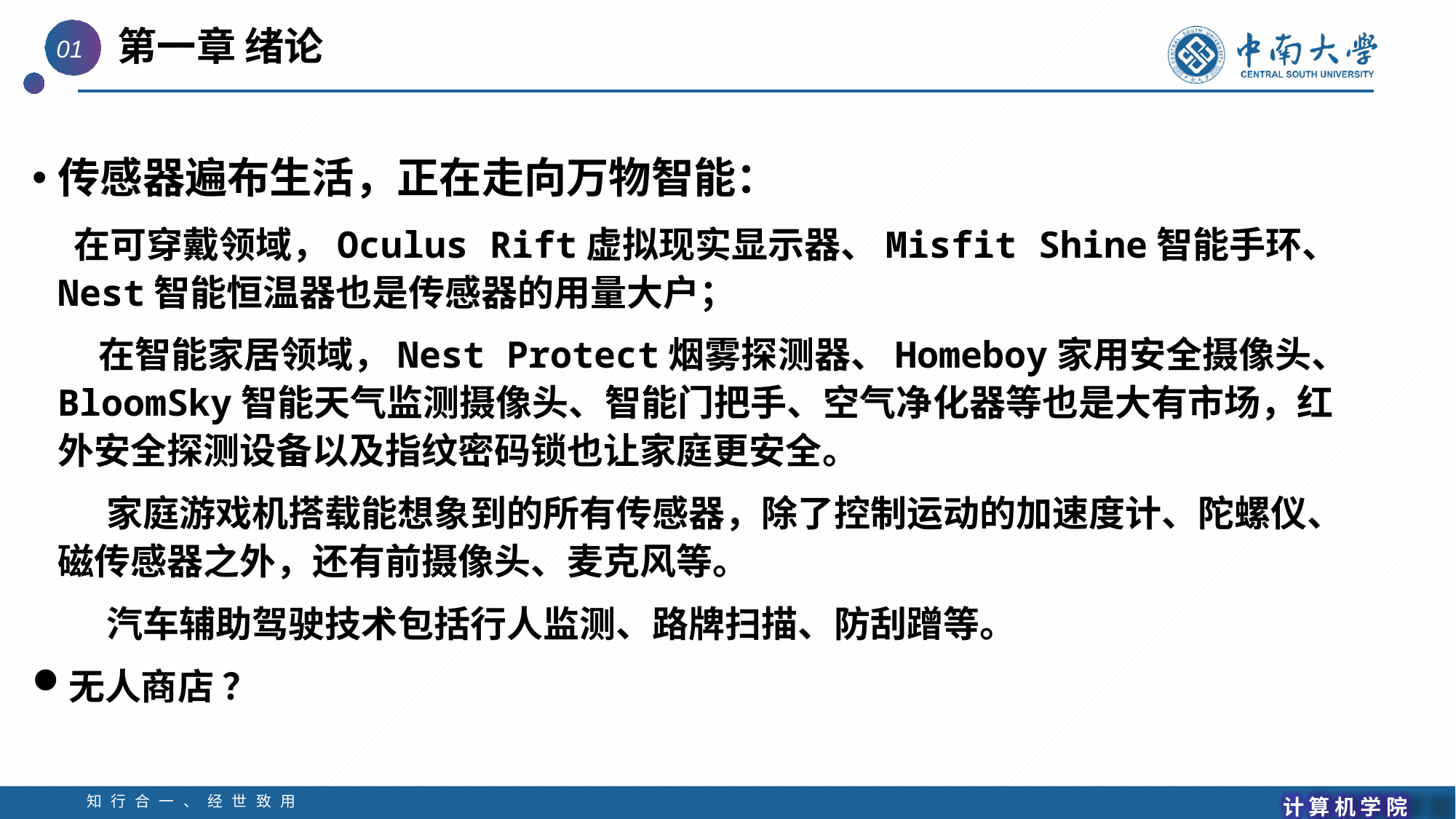

传感器遍布生活，正在走向万物智能：
    在可穿戴领域，Oculus Rift虚拟现实显示器、Misfit Shine智能手环、Nest智能恒温器也是传感器的用量大户；
       在智能家居领域，Nest Protect烟雾探测器、Homeboy家用安全摄像头、BloomSky智能天气监测摄像头、智能门把手、空气净化器等也是大有市场，红外安全探测设备以及指纹密码锁也让家庭更安全。
        家庭游戏机搭载能想象到的所有传感器，除了控制运动的加速度计、陀螺仪、磁传感器之外，还有前摄像头、麦克风等。
        汽车辅助驾驶技术包括行人监测、路牌扫描、防刮蹭等。
无人商店 ？